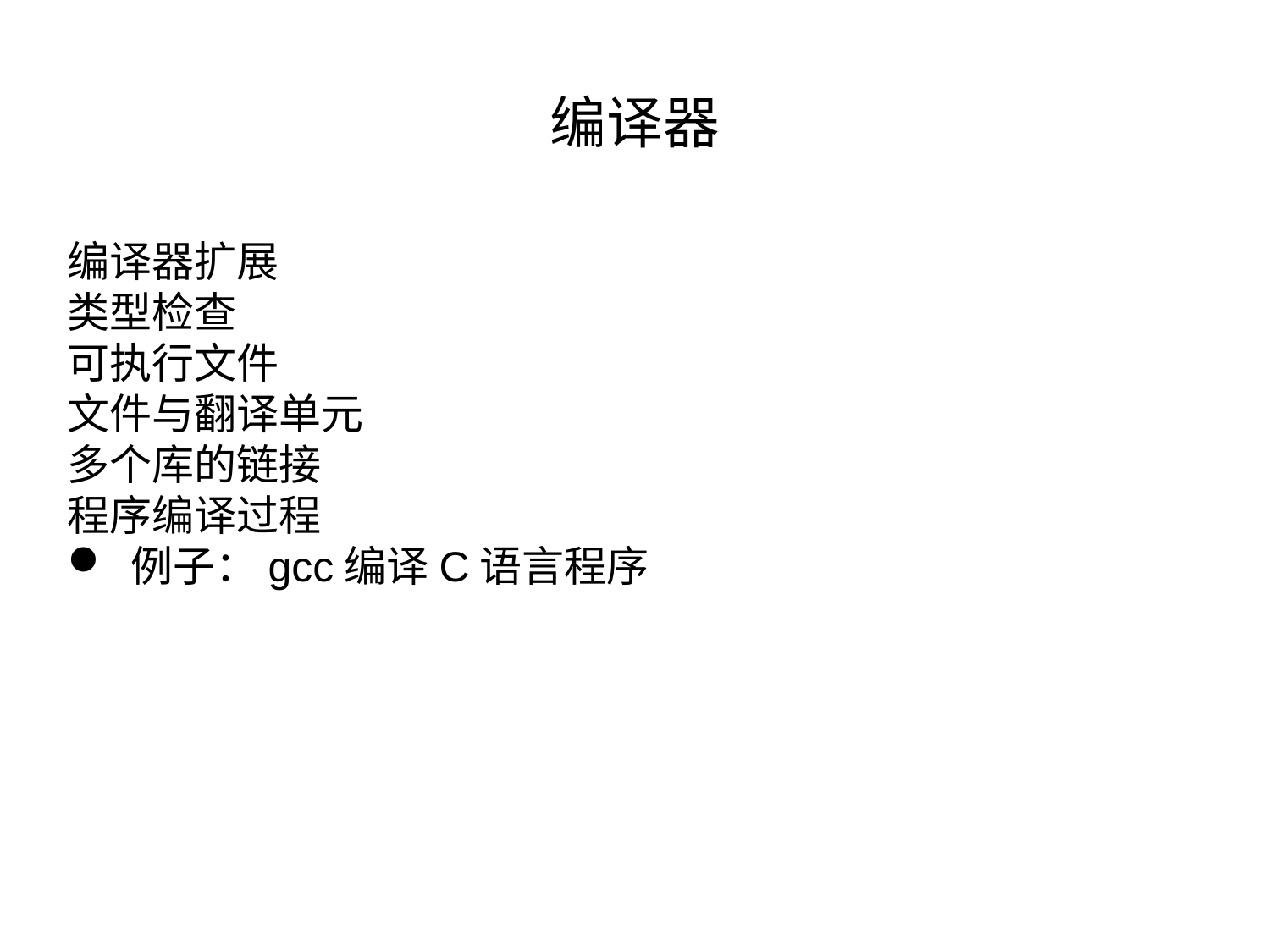

编译器
编译器扩展
类型检查
可执行文件
文件与翻译单元
多个库的链接
程序编译过程
例子：gcc编译C语言程序